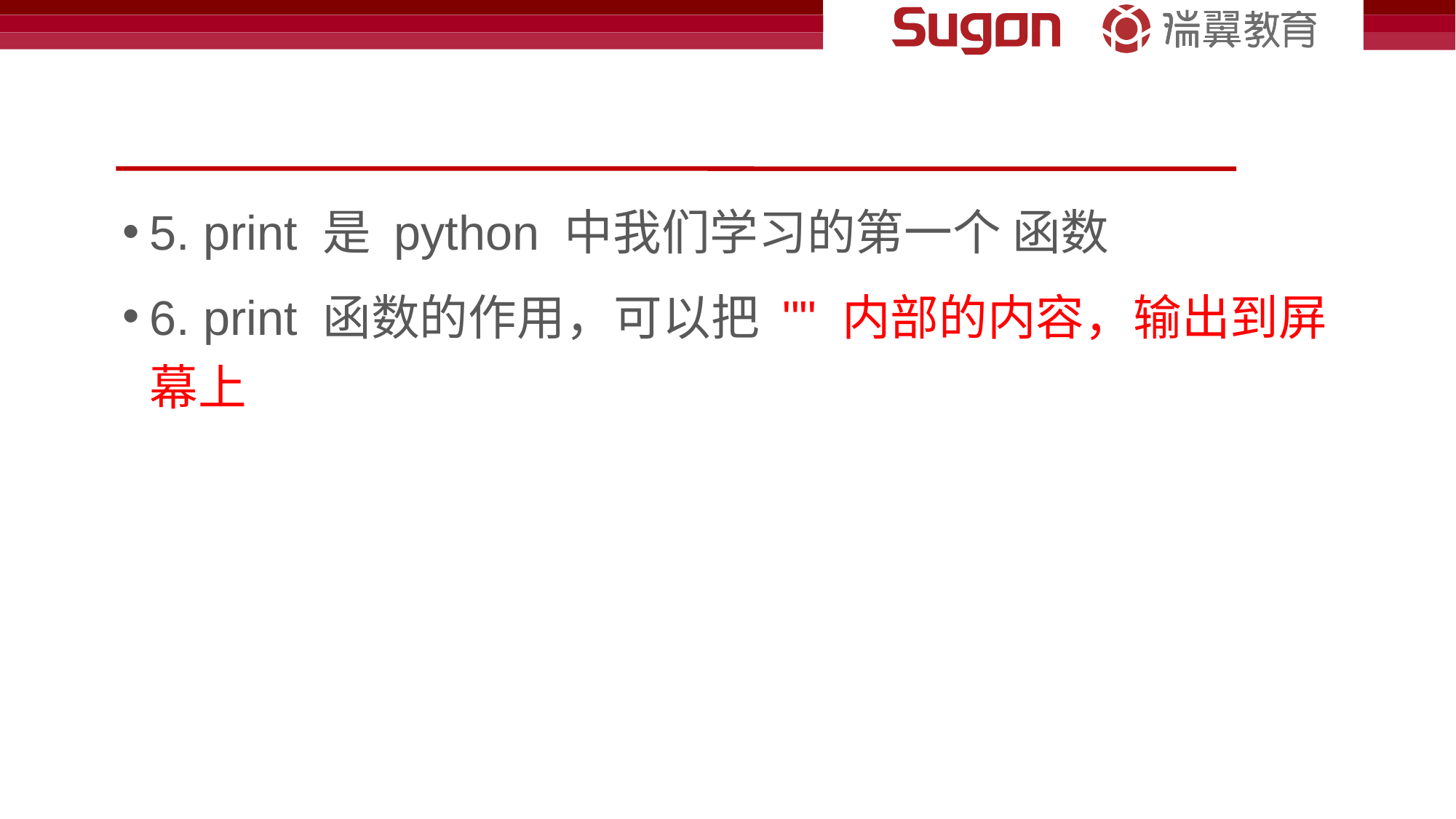

#
5. print 是 python 中我们学习的第一个 函数
6. print 函数的作用，可以把 "" 内部的内容，输出到屏幕上